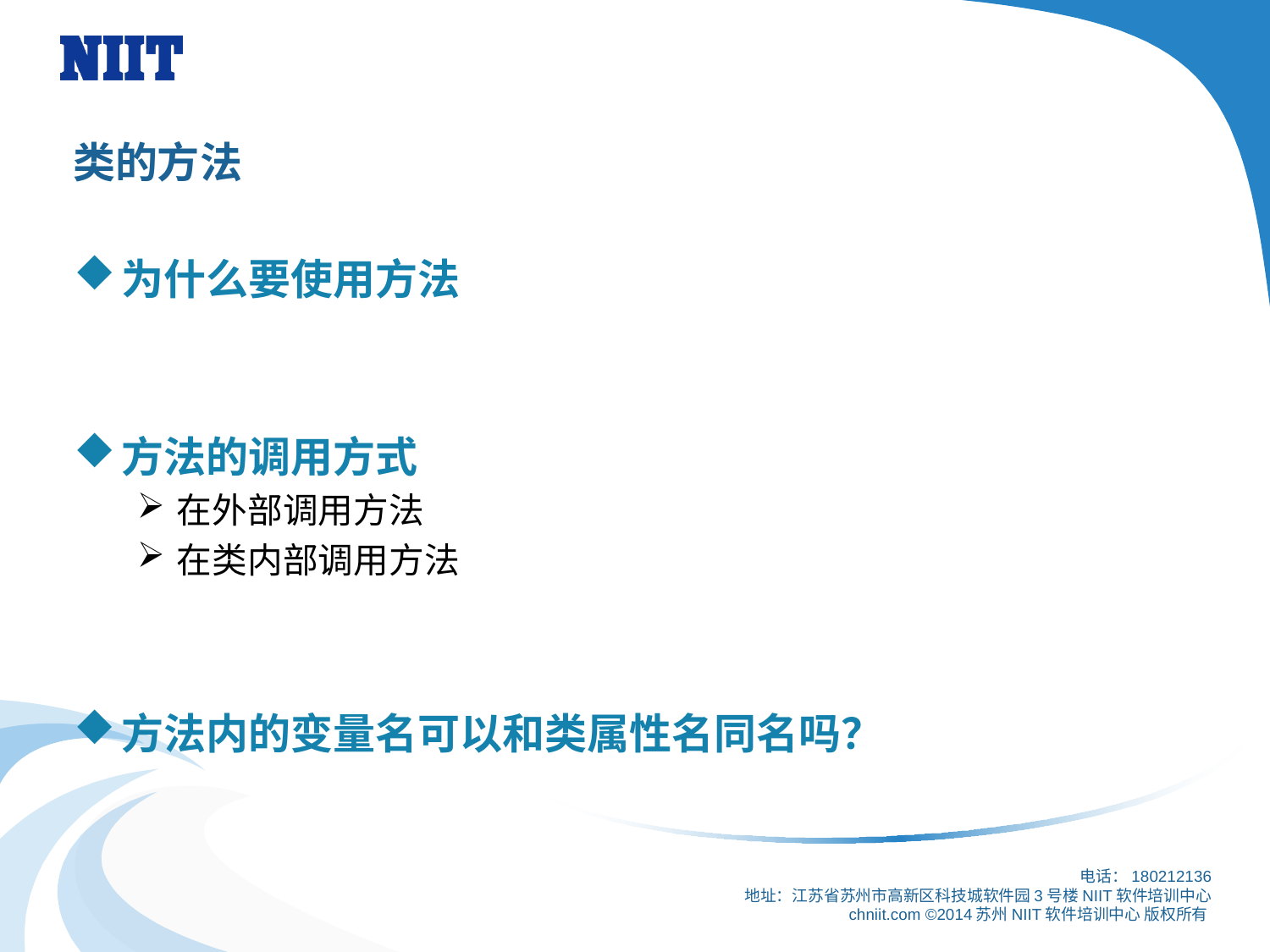

# 类的方法
为什么要使用方法

方法的调用方式
在外部调用方法
在类内部调用方法

方法内的变量名可以和类属性名同名吗？